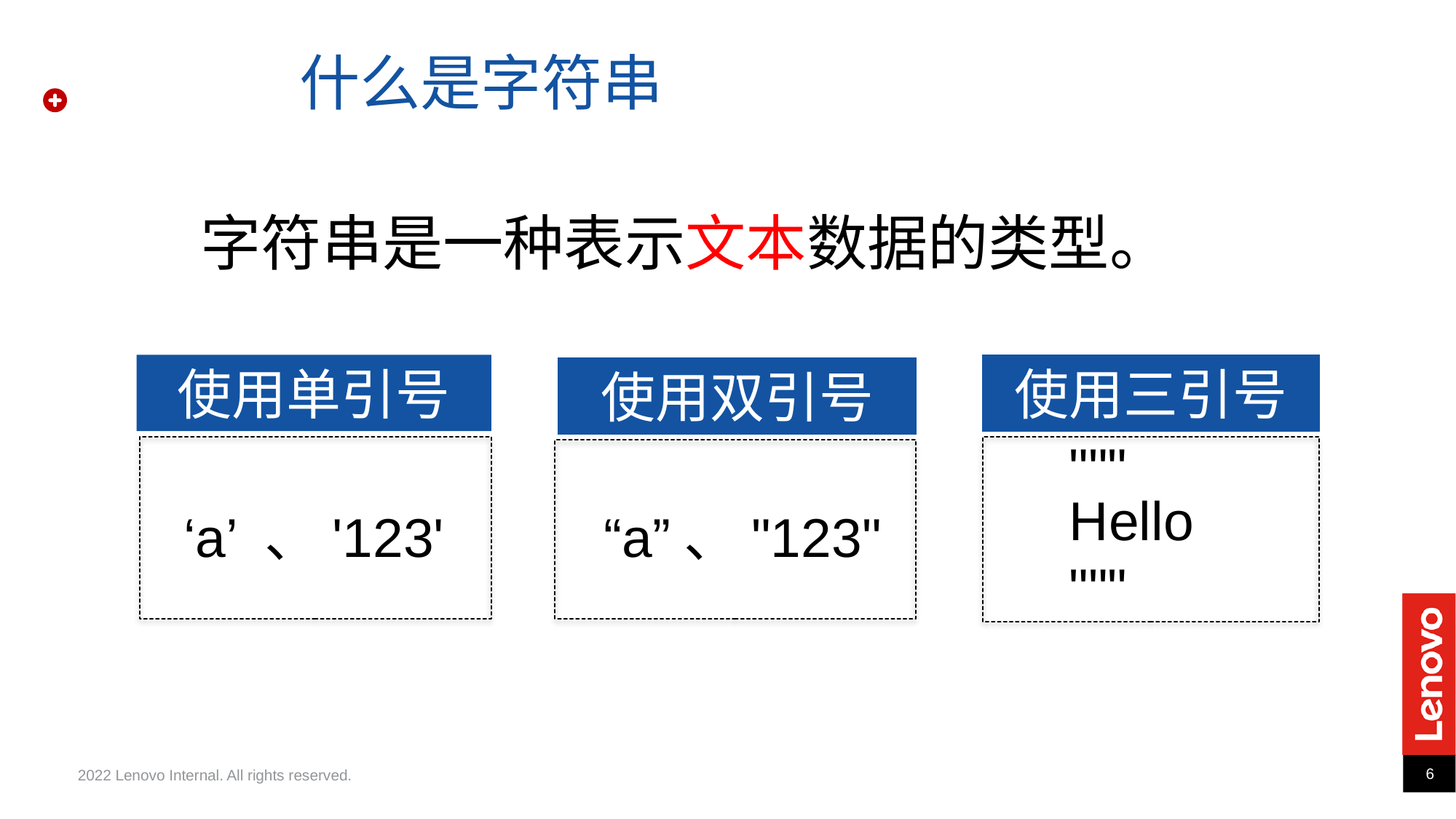

什么是字符串
字符串是一种表示文本数据的类型。
使用单引号
使用三引号
使用双引号

"""
Hello
"""
‘a’ 、'123'
“a”、"123"